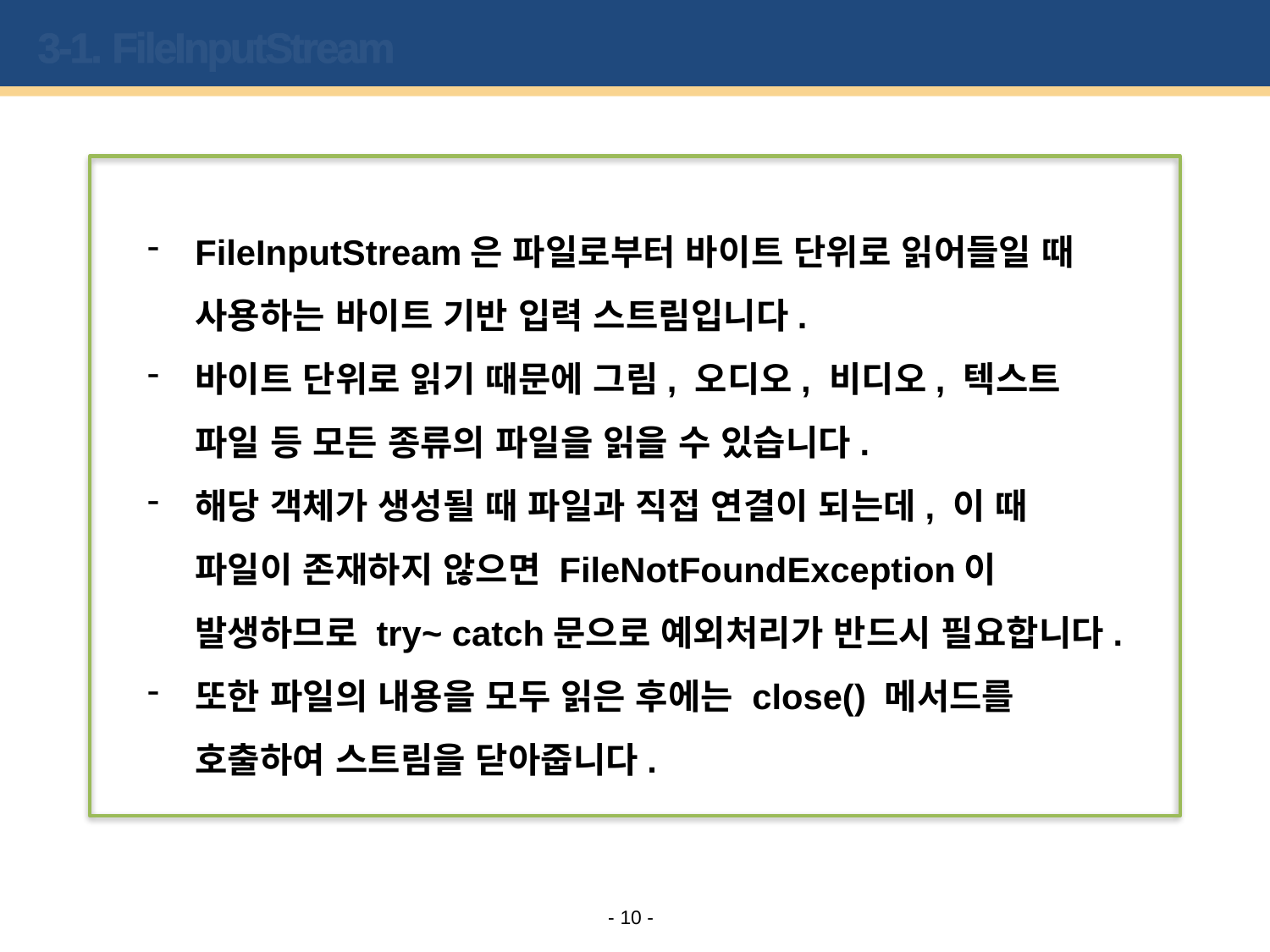

# 3-1. FileInputStream

FileInputStream은 파일로부터 바이트 단위로 읽어들일 때 사용하는 바이트 기반 입력 스트림입니다.
바이트 단위로 읽기 때문에 그림, 오디오, 비디오, 텍스트 파일 등 모든 종류의 파일을 읽을 수 있습니다.
해당 객체가 생성될 때 파일과 직접 연결이 되는데, 이 때 파일이 존재하지 않으면 FileNotFoundException이 발생하므로 try~ catch문으로 예외처리가 반드시 필요합니다.
또한 파일의 내용을 모두 읽은 후에는 close() 메서드를 호출하여 스트림을 닫아줍니다.